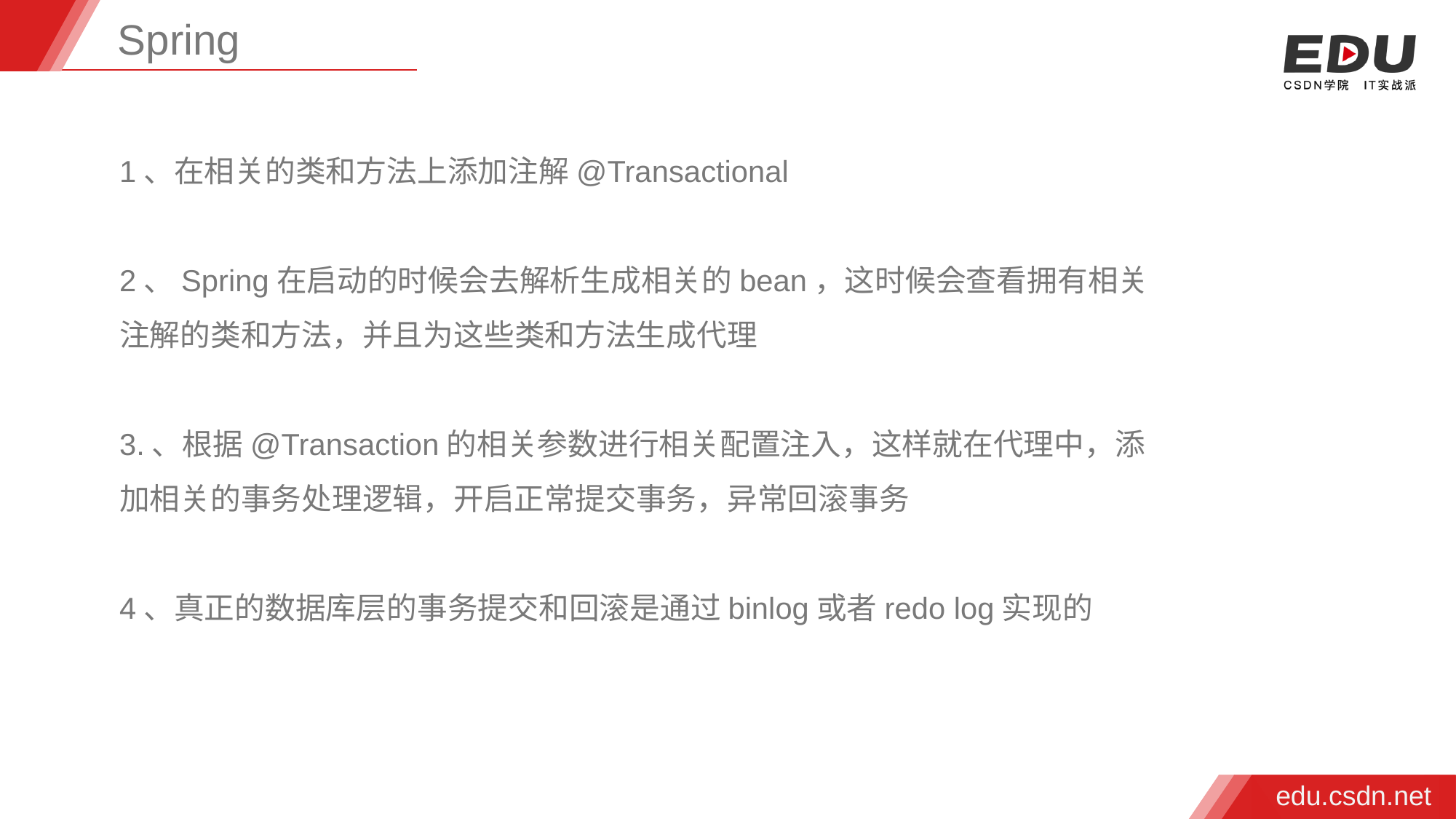

Spring
1、在相关的类和方法上添加注解@Transactional

2、Spring在启动的时候会去解析生成相关的bean，这时候会查看拥有相关注解的类和方法，并且为这些类和方法生成代理
3.、根据@Transaction的相关参数进行相关配置注入，这样就在代理中，添加相关的事务处理逻辑，开启正常提交事务，异常回滚事务

4、真正的数据库层的事务提交和回滚是通过binlog或者redo log实现的
edu.csdn.net